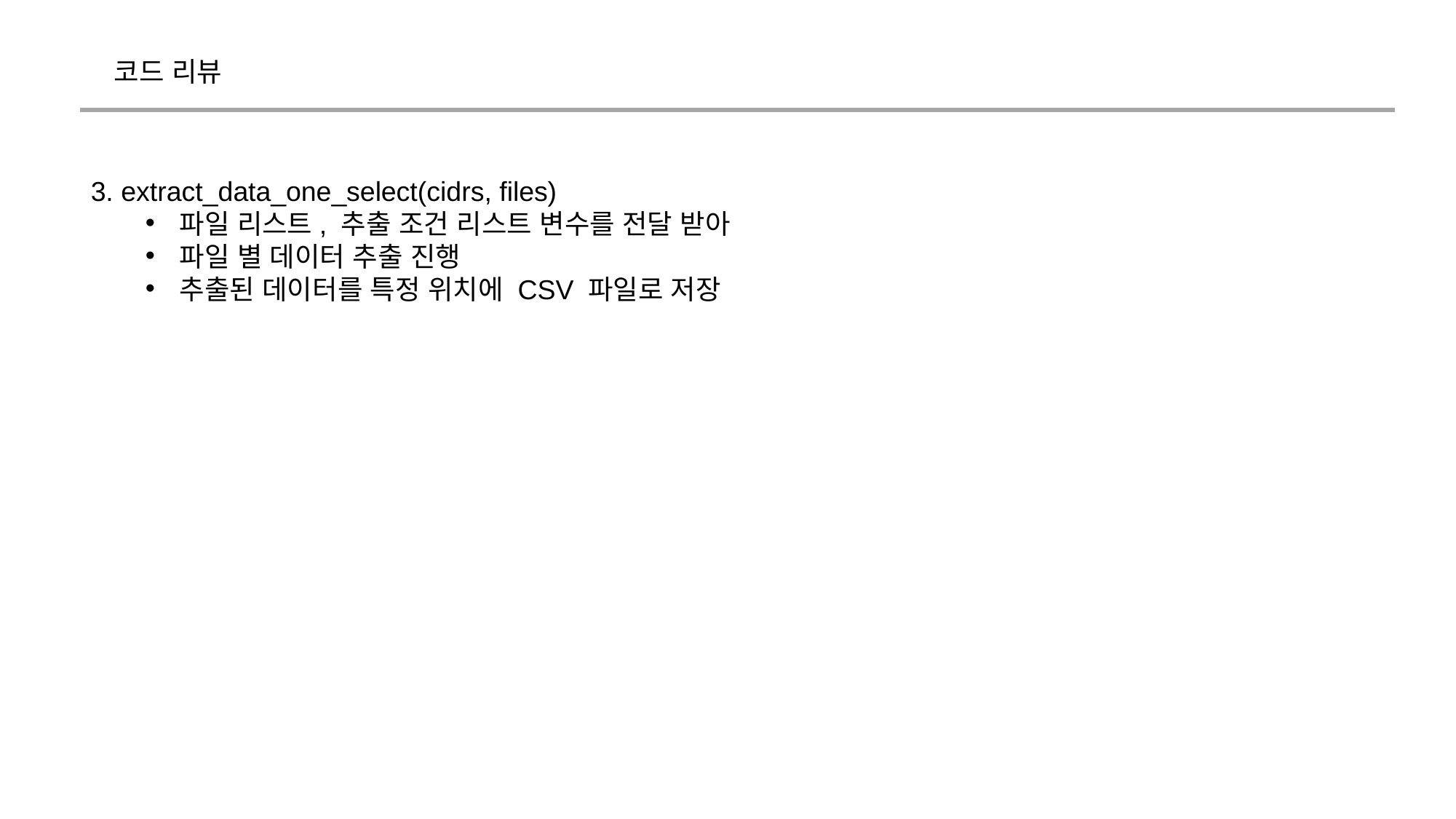

코드 리뷰
3. extract_data_one_select(cidrs, files)
파일 리스트, 추출 조건 리스트 변수를 전달 받아
파일 별 데이터 추출 진행
추출된 데이터를 특정 위치에 CSV 파일로 저장